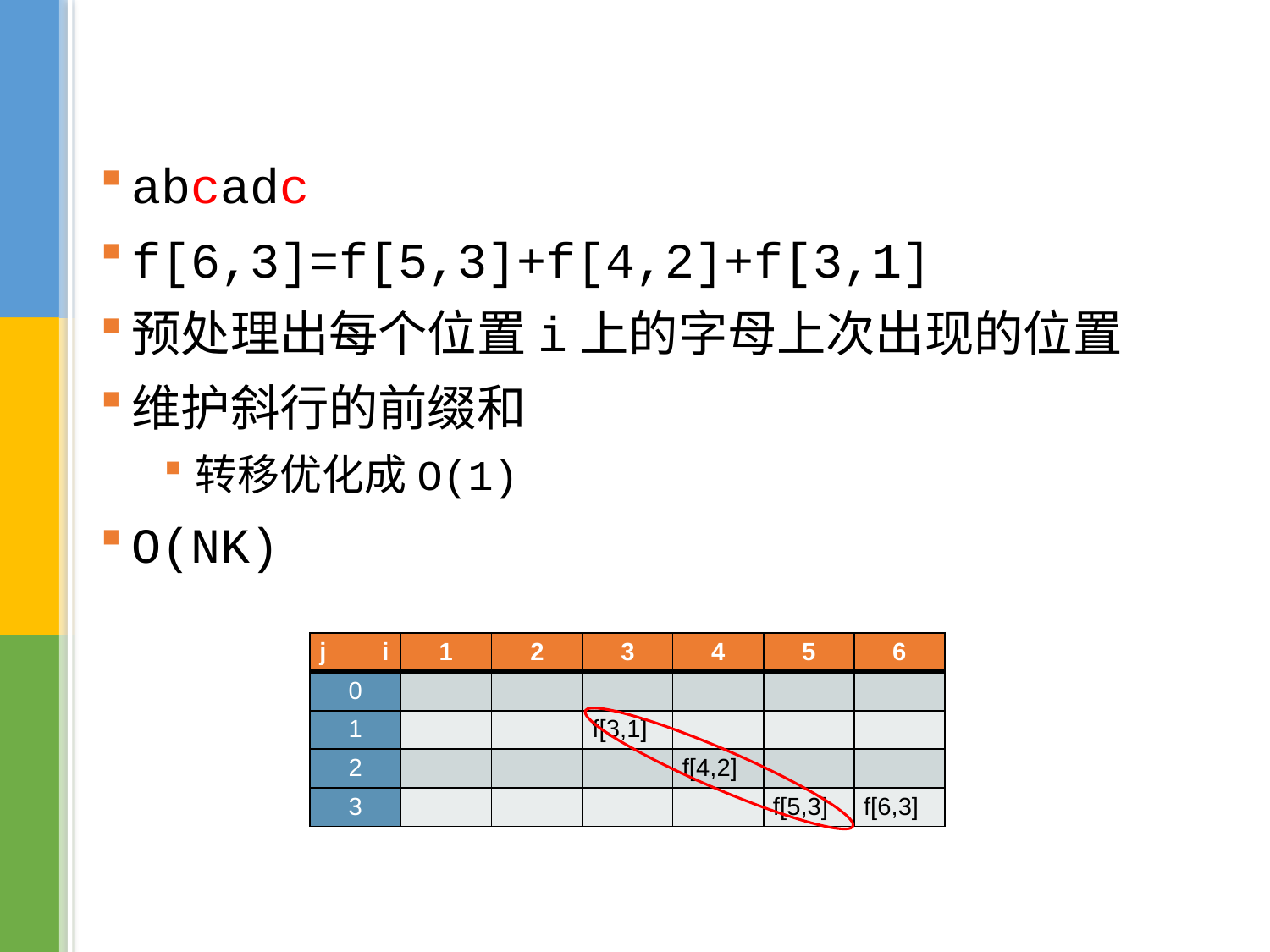

abcadc
f[6,3]=f[5,3]+f[4,2]+f[3,1]
预处理出每个位置i上的字母上次出现的位置
维护斜行的前缀和
转移优化成O(1)
O(NK)

| j i | 1 | 2 | 3 | 4 | 5 | 6 |
| --- | --- | --- | --- | --- | --- | --- |
| 0 |  |  |  |  |  |  |
| 1 |  |  | f[3,1] |  |  |  |
| 2 |  |  |  | f[4,2] |  |  |
| 3 |  |  |  |  | f[5,3] | f[6,3] |